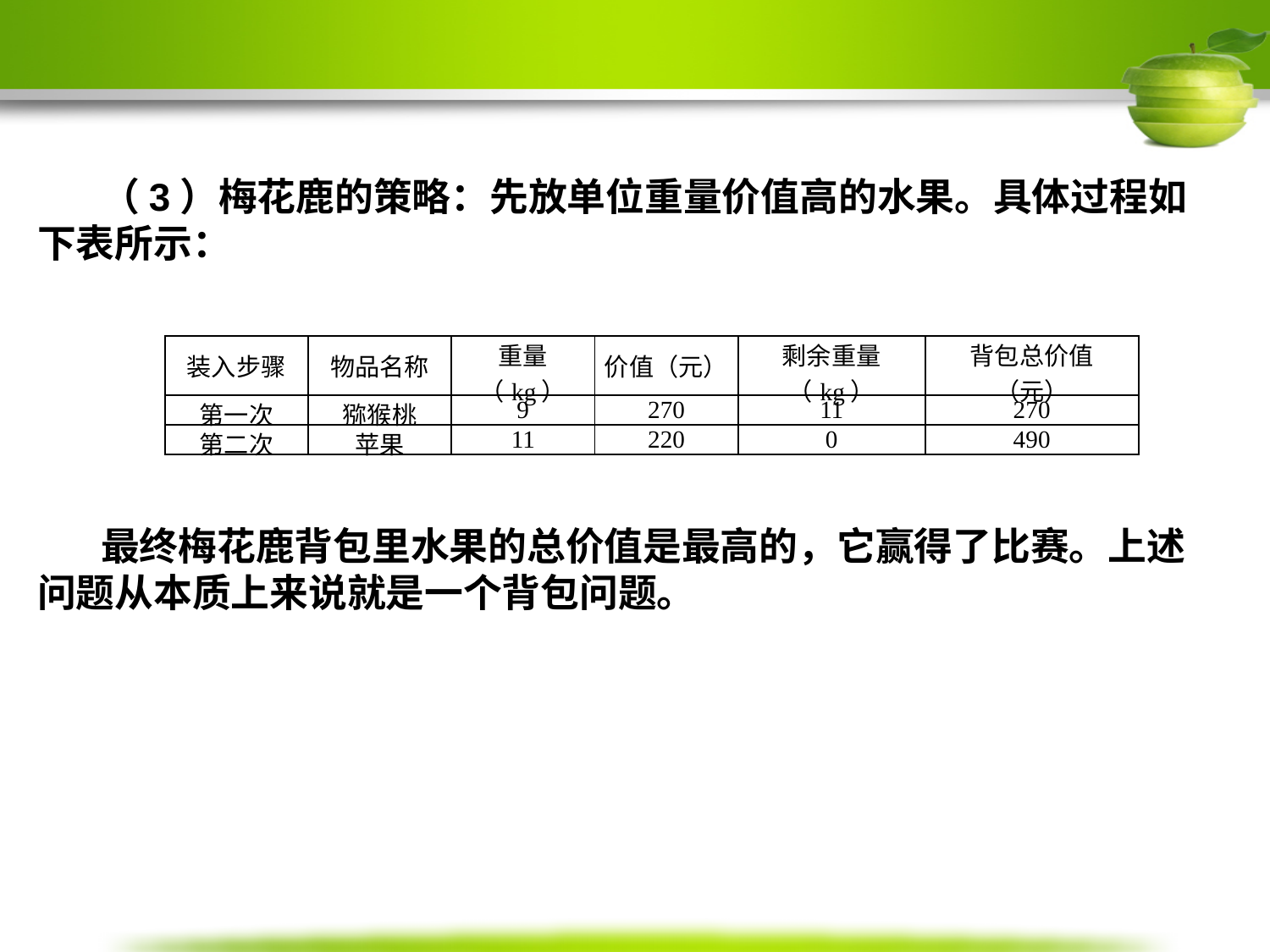

（3）梅花鹿的策略：先放单位重量价值高的水果。具体过程如下表所示：
| 装入步骤 | 物品名称 | 重量（kg） | 价值（元） | 剩余重量（kg） | 背包总价值（元） |
| --- | --- | --- | --- | --- | --- |
| 第一次 | 猕猴桃 | 9 | 270 | 11 | 270 |
| 第二次 | 苹果 | 11 | 220 | 0 | 490 |
最终梅花鹿背包里水果的总价值是最高的，它赢得了比赛。上述问题从本质上来说就是一个背包问题。